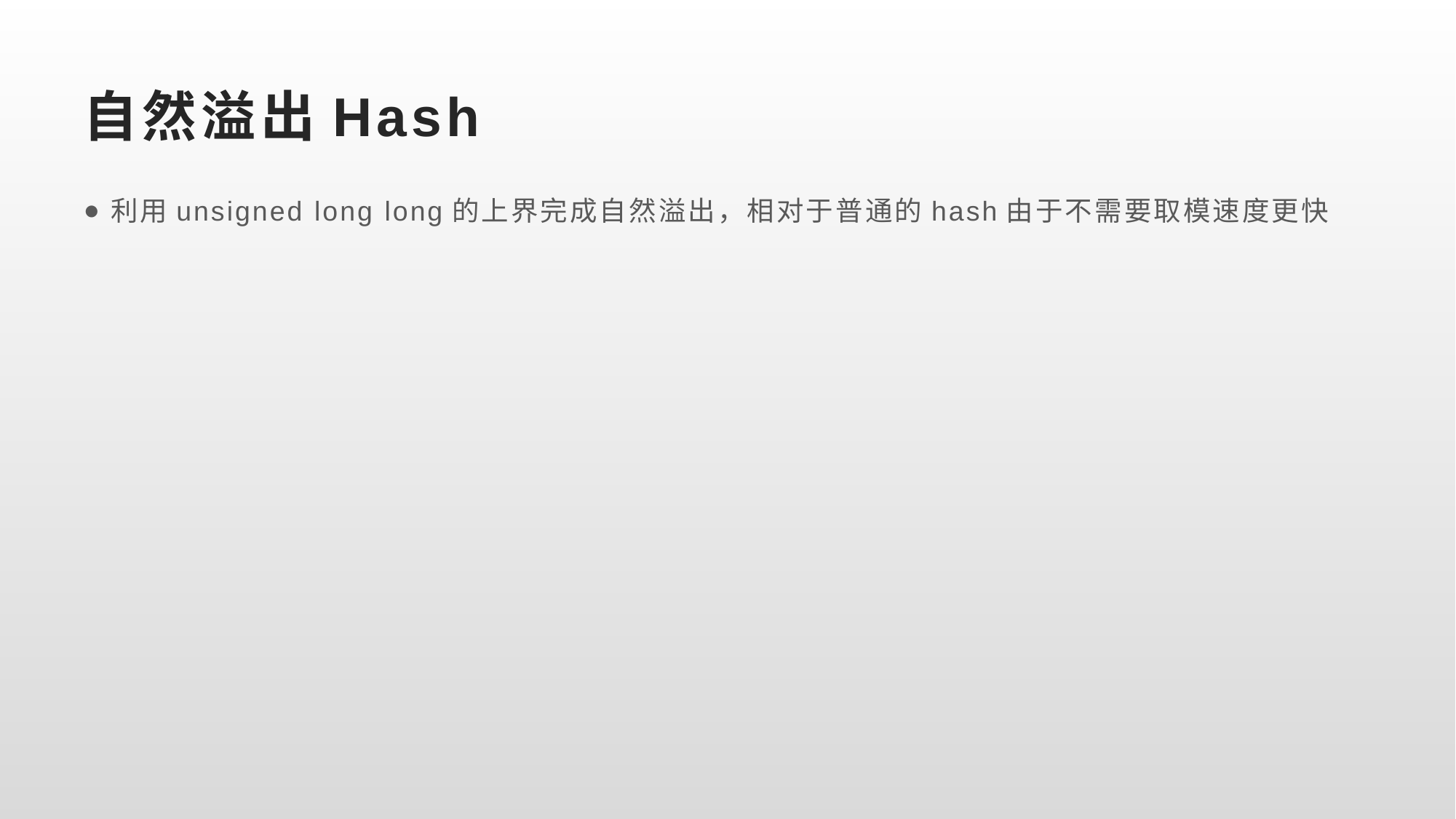

# 自然溢出Hash
利用unsigned long long的上界完成自然溢出，相对于普通的hash由于不需要取模速度更快